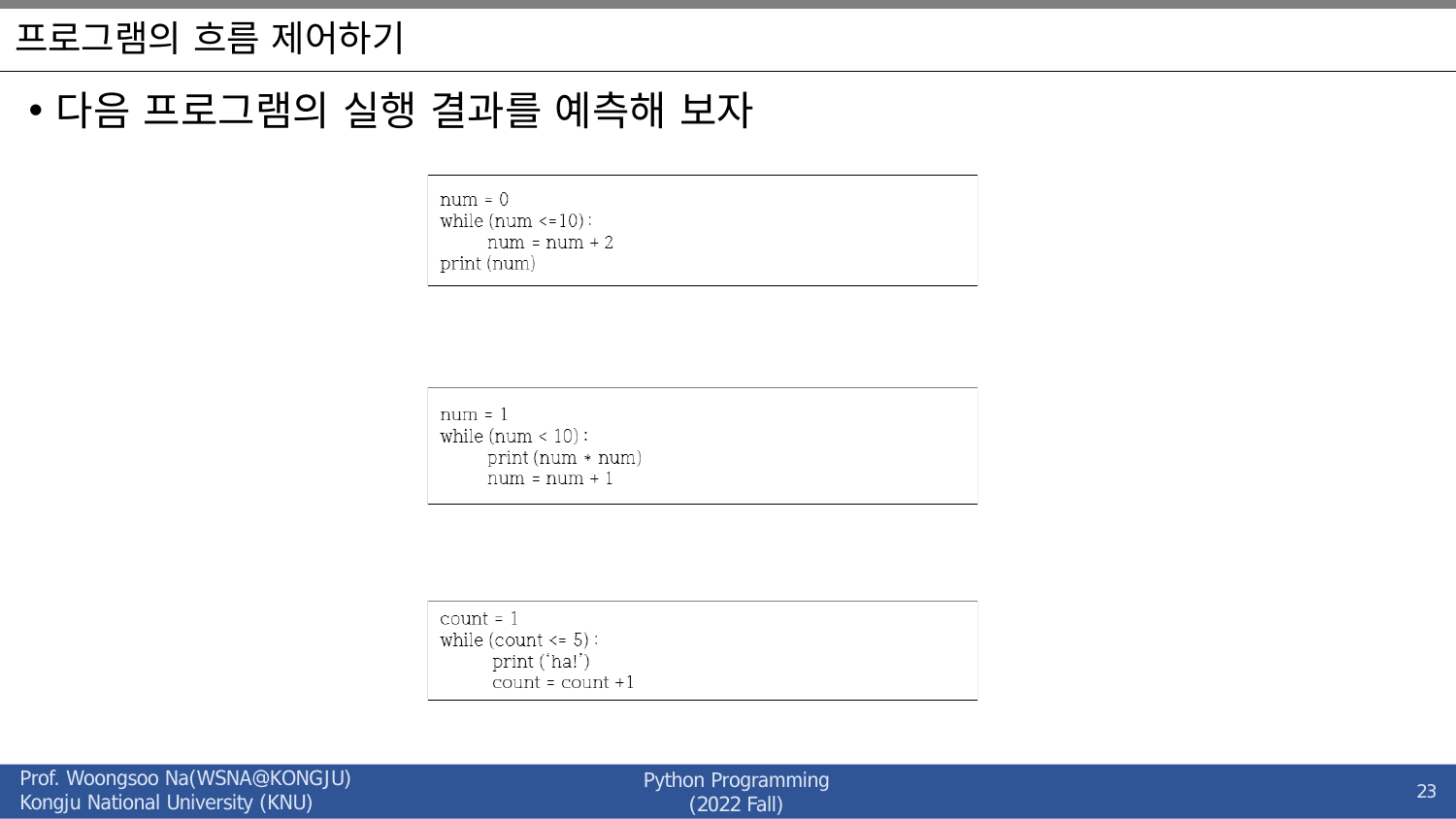

# 프로그램의 흐름 제어하기
다음 프로그램의 실행 결과를 예측해 보자

23